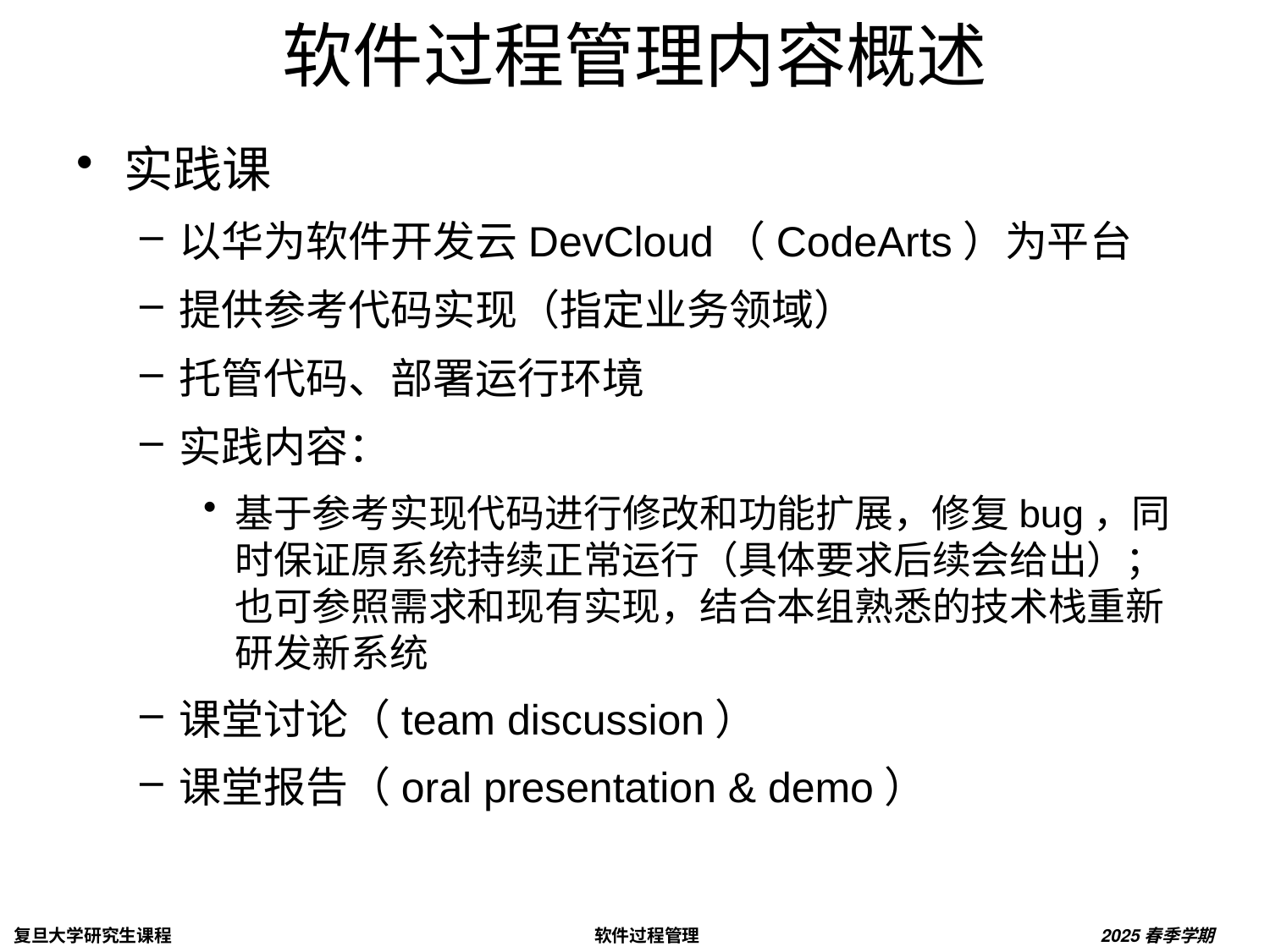

# 软件过程管理内容概述
实践课
以华为软件开发云DevCloud（CodeArts）为平台
提供参考代码实现（指定业务领域）
托管代码、部署运行环境
实践内容：
基于参考实现代码进行修改和功能扩展，修复bug，同时保证原系统持续正常运行（具体要求后续会给出）；也可参照需求和现有实现，结合本组熟悉的技术栈重新研发新系统
课堂讨论（team discussion）
课堂报告（oral presentation & demo）